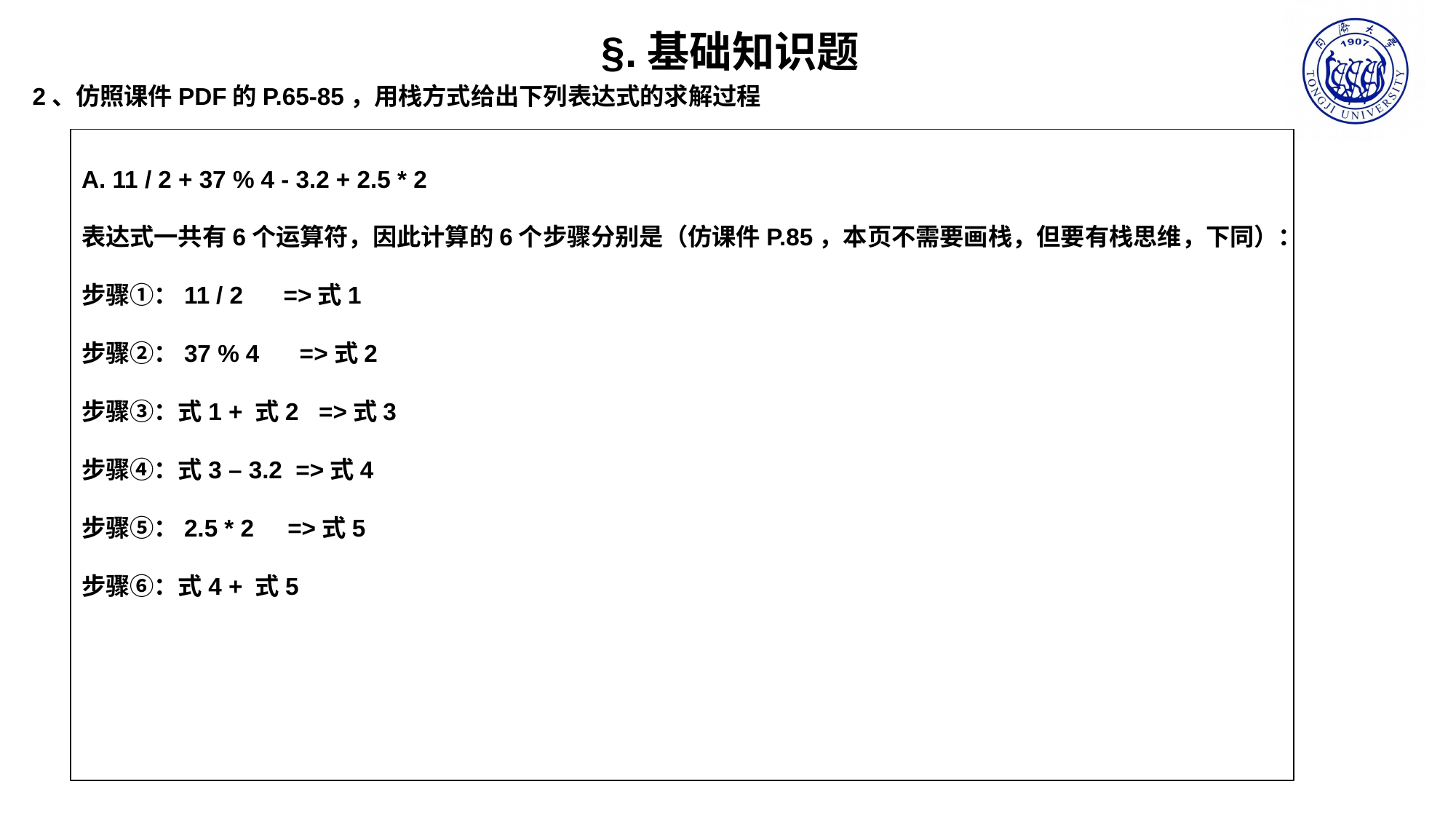

§.基础知识题
2、仿照课件PDF的P.65-85，用栈方式给出下列表达式的求解过程

A. 11 / 2 + 37 % 4 - 3.2 + 2.5 * 2

表达式一共有6个运算符，因此计算的6个步骤分别是（仿课件P.85，本页不需要画栈，但要有栈思维，下同）：

步骤①：11 / 2      =>式1

步骤②：37 % 4      =>式2

步骤③：式1 + 式2   =>式3

步骤④：式3 – 3.2  =>式4

步骤⑤：2.5 * 2     =>式5

步骤⑥：式4 + 式5